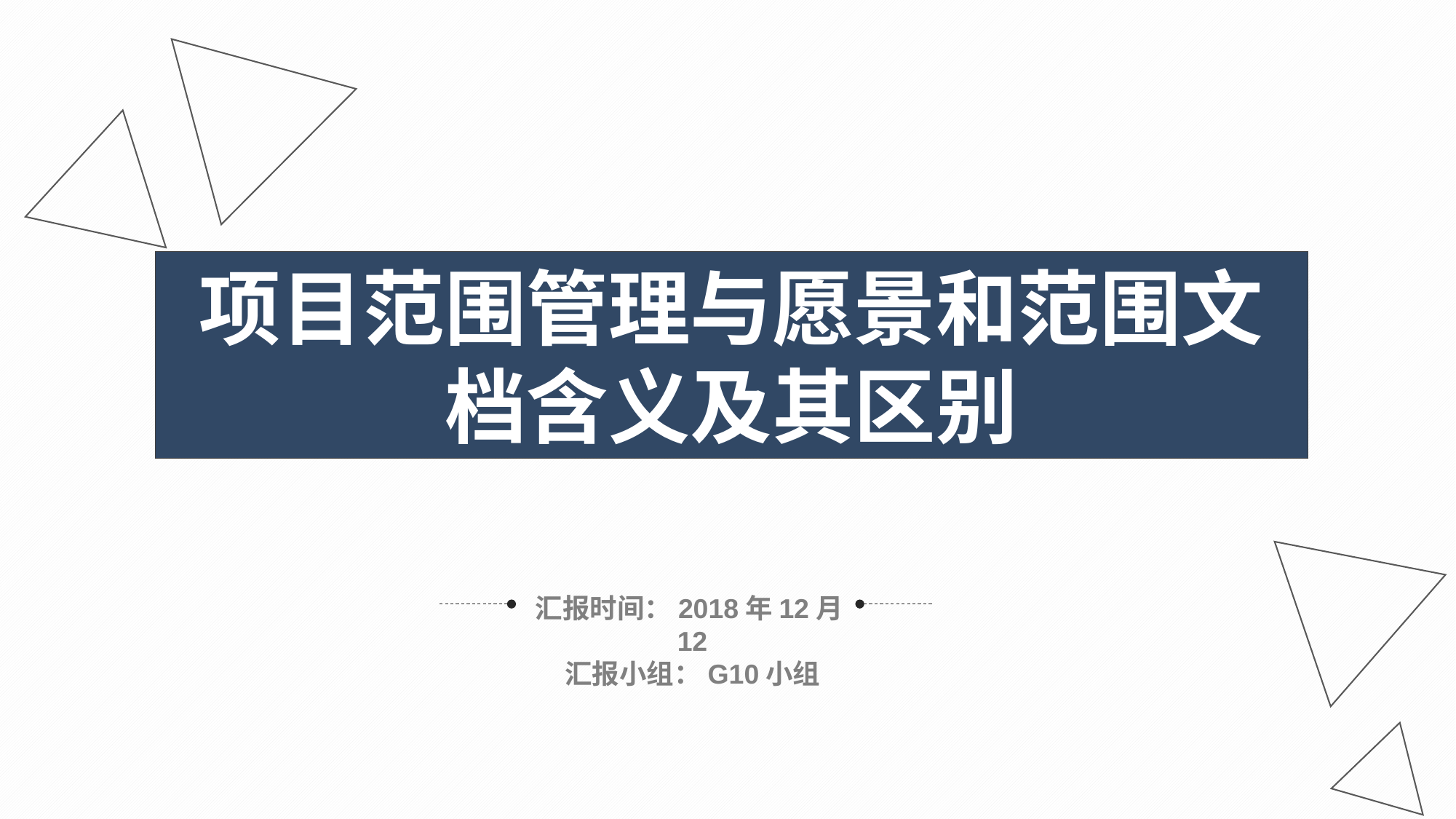

项目范围管理与愿景和范围文档含义及其区别

汇报时间：2018年12月12
汇报小组：G10小组